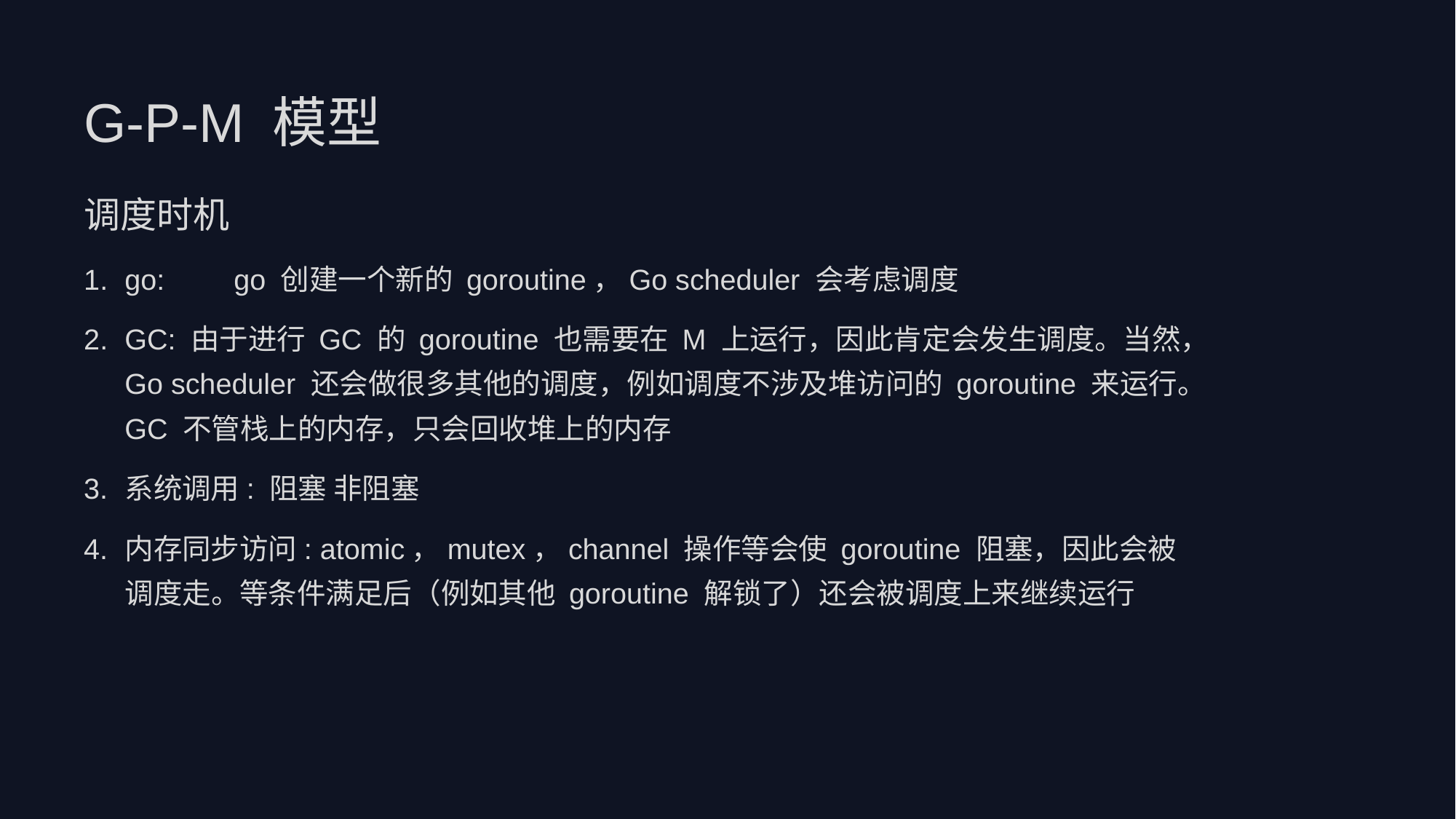

G-P-M 模型
调度时机
go:	go 创建一个新的 goroutine，Go scheduler 会考虑调度
GC: 由于进行 GC 的 goroutine 也需要在 M 上运行，因此肯定会发生调度。当然，Go scheduler 还会做很多其他的调度，例如调度不涉及堆访问的 goroutine 来运行。GC 不管栈上的内存，只会回收堆上的内存
系统调用: 阻塞 非阻塞
内存同步访问: atomic，mutex，channel 操作等会使 goroutine 阻塞，因此会被调度走。等条件满足后（例如其他 goroutine 解锁了）还会被调度上来继续运行